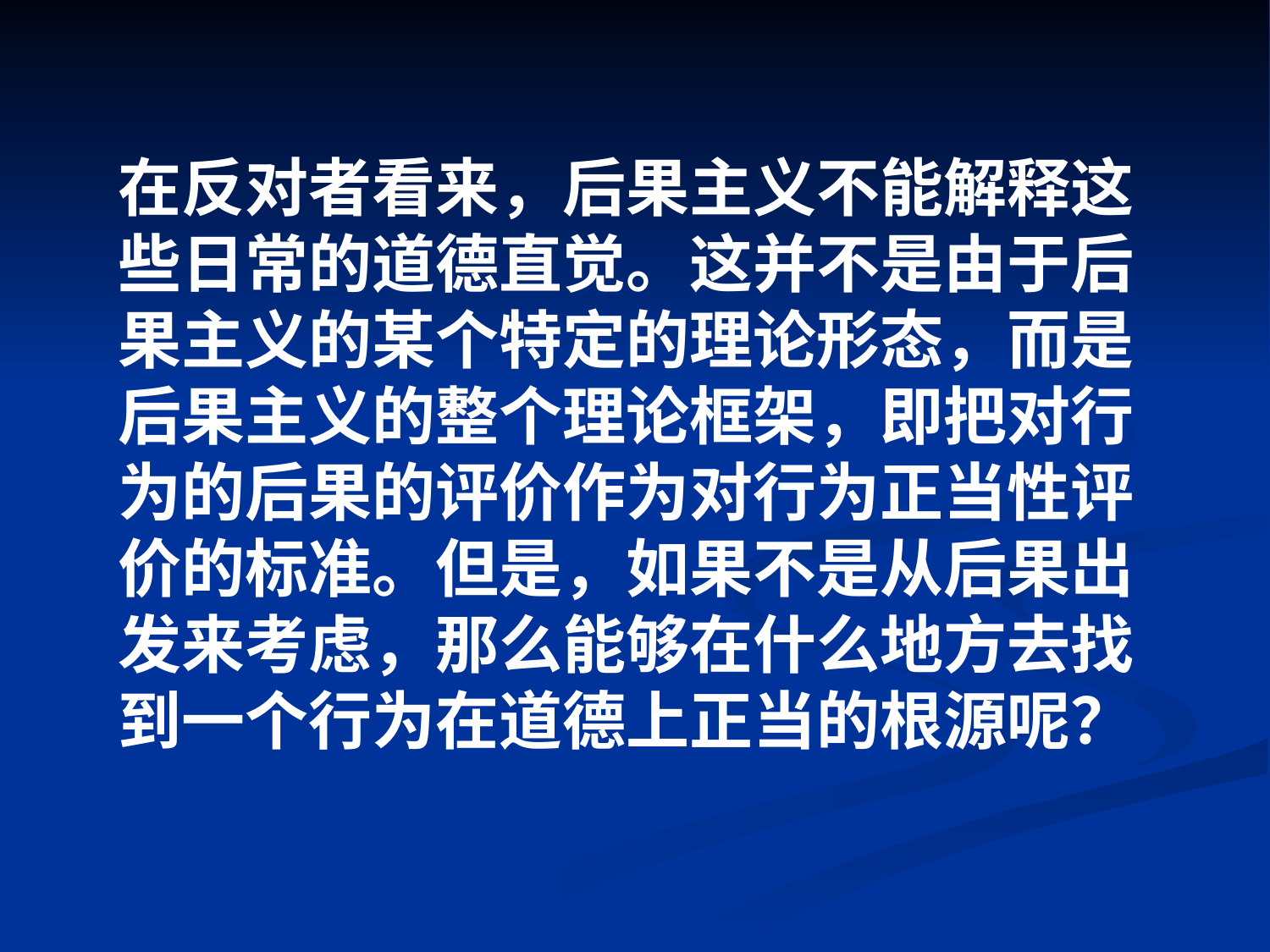

在反对者看来，后果主义不能解释这些日常的道德直觉。这并不是由于后果主义的某个特定的理论形态，而是后果主义的整个理论框架，即把对行为的后果的评价作为对行为正当性评价的标准。但是，如果不是从后果出发来考虑，那么能够在什么地方去找到一个行为在道德上正当的根源呢？